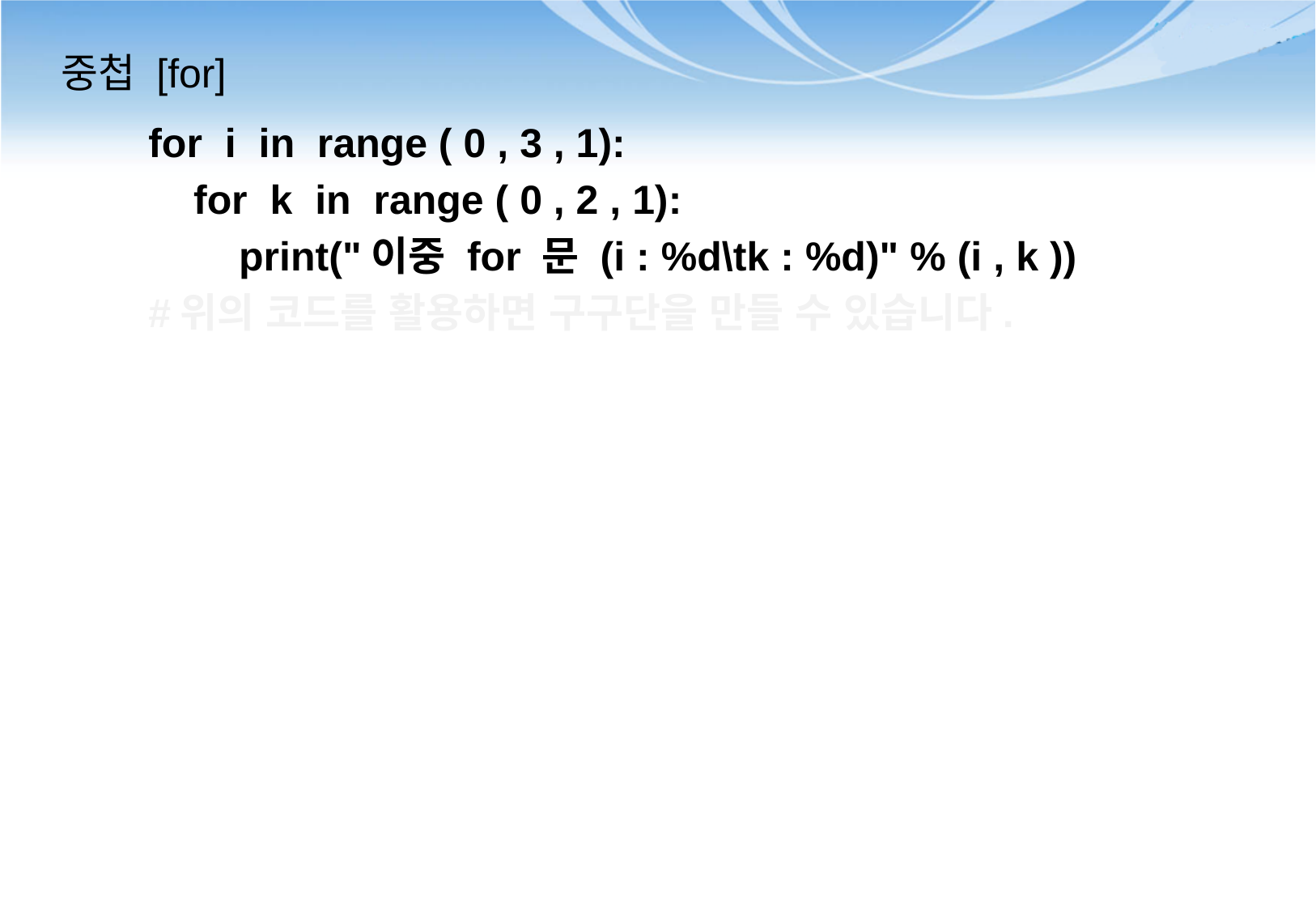

# 중첩 [for]
for  i  in  range ( 0 , 3 , 1):
    for  k  in  range ( 0 , 2 , 1):
        print("이중 for 문 (i : %d\tk : %d)" % (i , k ))
#위의 코드를 활용하면 구구단을 만들 수 있습니다.